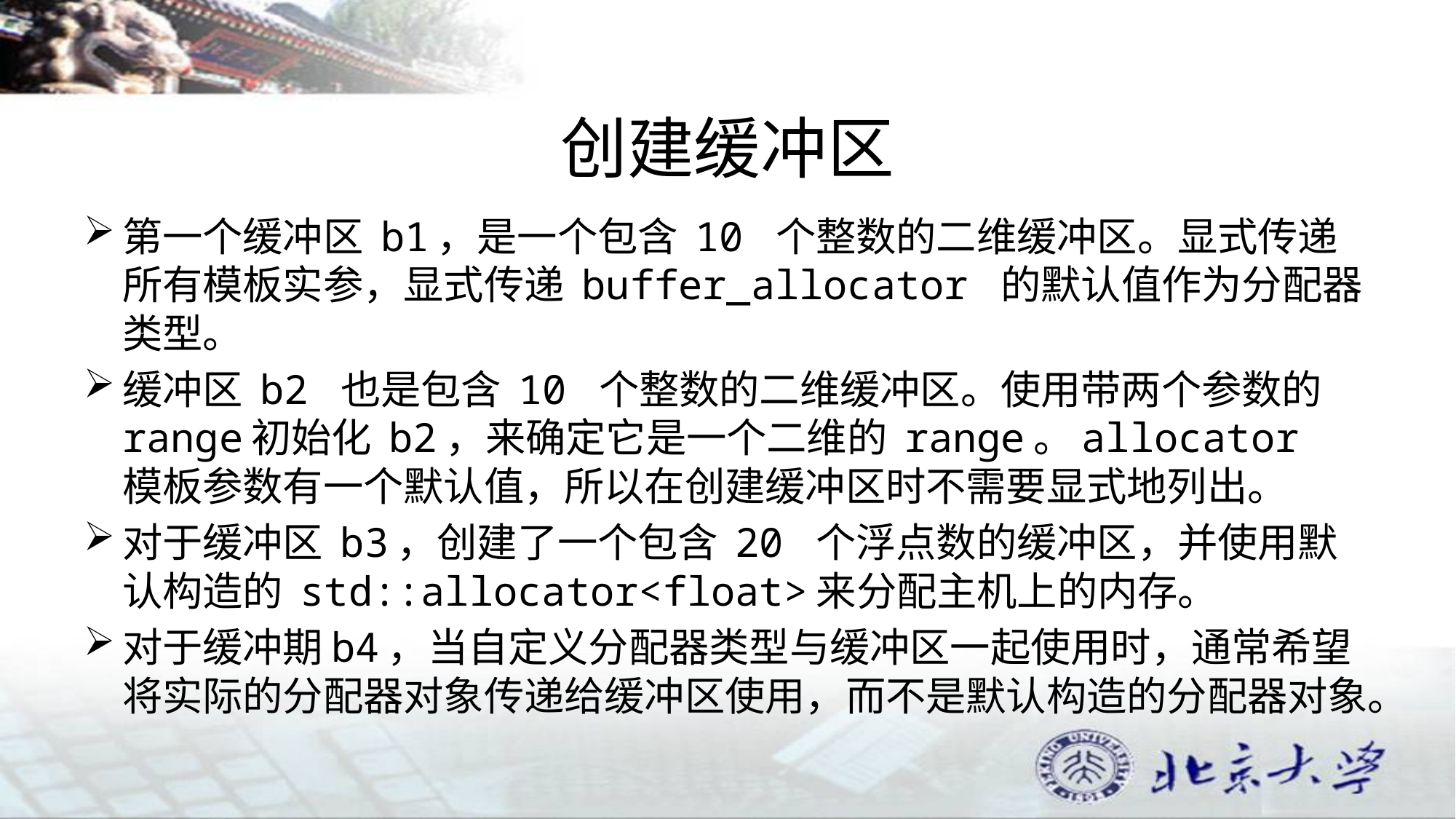

# 创建缓冲区
第一个缓冲区 b1，是一个包含 10 个整数的二维缓冲区。显式传递所有模板实参，显式传递 buffer_allocator 的默认值作为分配器类型。
缓冲区 b2 也是包含 10 个整数的二维缓冲区。使用带两个参数的 range初始化 b2，来确定它是一个二维的 range。allocator 模板参数有一个默认值，所以在创建缓冲区时不需要显式地列出。
对于缓冲区 b3，创建了一个包含 20 个浮点数的缓冲区，并使用默认构造的 std::allocator<float>来分配主机上的内存。
对于缓冲期b4，当自定义分配器类型与缓冲区一起使用时，通常希望将实际的分配器对象传递给缓冲区使用，而不是默认构造的分配器对象。